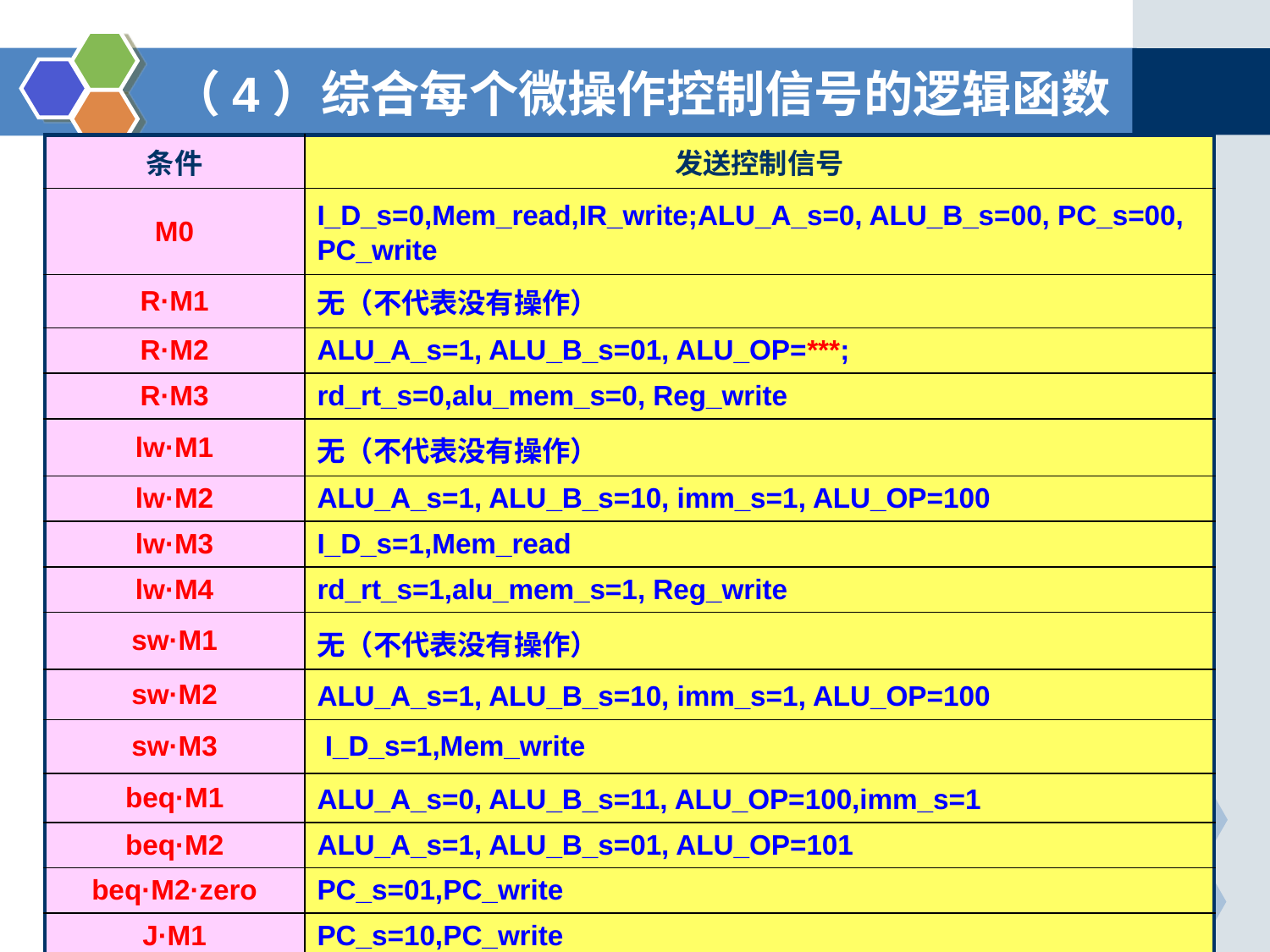

# （4）综合每个微操作控制信号的逻辑函数
| 条件 | 发送控制信号 |
| --- | --- |
| M0 | I\_D\_s=0,Mem\_read,IR\_write;ALU\_A\_s=0, ALU\_B\_s=00, PC\_s=00, PC\_write |
| R·M1 | 无（不代表没有操作） |
| R·M2 | ALU\_A\_s=1, ALU\_B\_s=01, ALU\_OP=\*\*\*; |
| R·M3 | rd\_rt\_s=0,alu\_mem\_s=0, Reg\_write |
| lw·M1 | 无（不代表没有操作） |
| lw·M2 | ALU\_A\_s=1, ALU\_B\_s=10, imm\_s=1, ALU\_OP=100 |
| lw·M3 | I\_D\_s=1,Mem\_read |
| lw·M4 | rd\_rt\_s=1,alu\_mem\_s=1, Reg\_write |
| sw·M1 | 无（不代表没有操作） |
| sw·M2 | ALU\_A\_s=1, ALU\_B\_s=10, imm\_s=1, ALU\_OP=100 |
| sw·M3 | I\_D\_s=1,Mem\_write |
| beq·M1 | ALU\_A\_s=0, ALU\_B\_s=11, ALU\_OP=100,imm\_s=1 |
| beq·M2 | ALU\_A\_s=1, ALU\_B\_s=01, ALU\_OP=101 |
| beq·M2·zero | PC\_s=01,PC\_write |
| J·M1 | PC\_s=10,PC\_write |
74